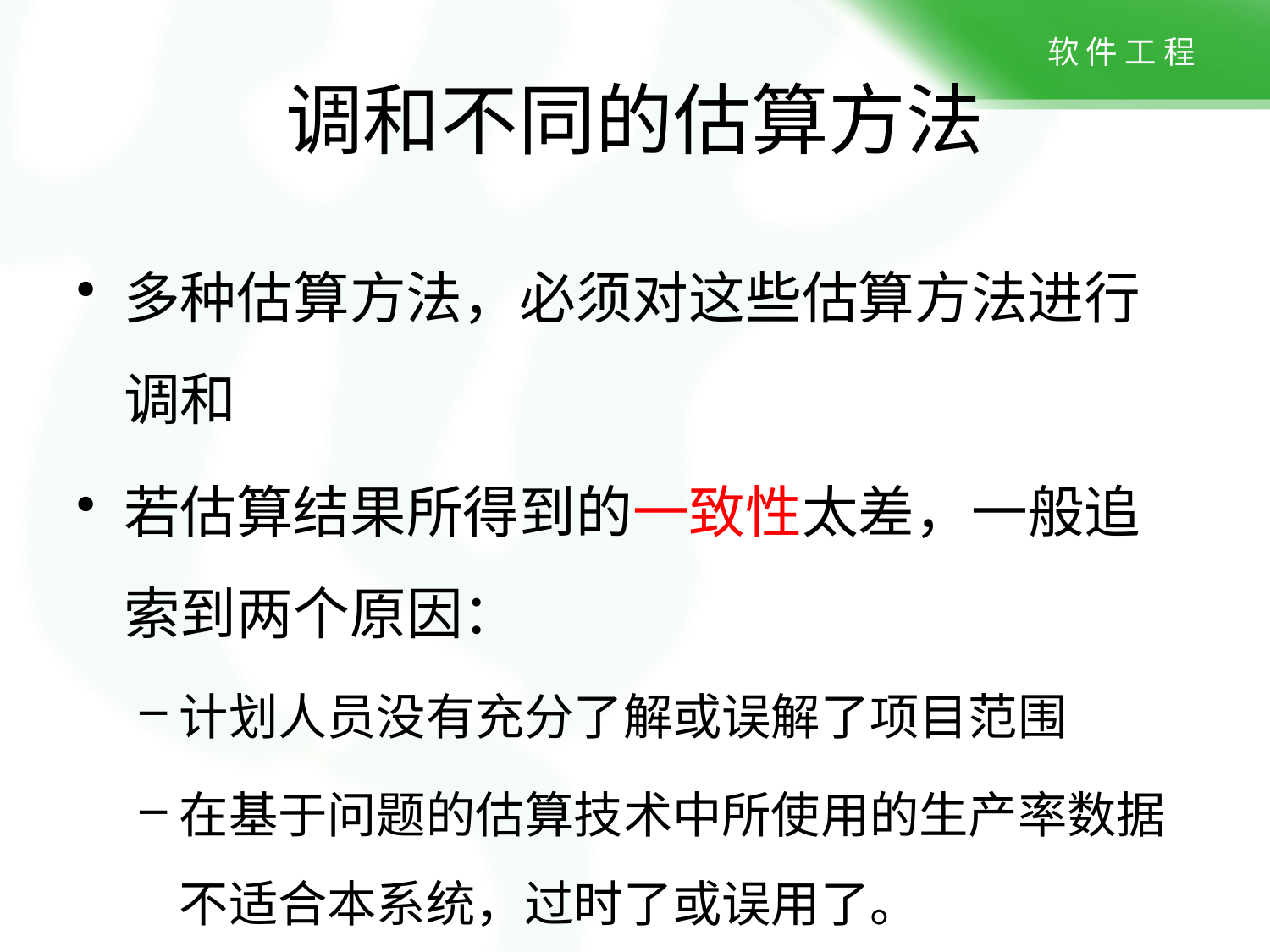

# 调和不同的估算方法
多种估算方法，必须对这些估算方法进行调和
若估算结果所得到的一致性太差，一般追索到两个原因：
计划人员没有充分了解或误解了项目范围
在基于问题的估算技术中所使用的生产率数据不适合本系统，过时了或误用了。